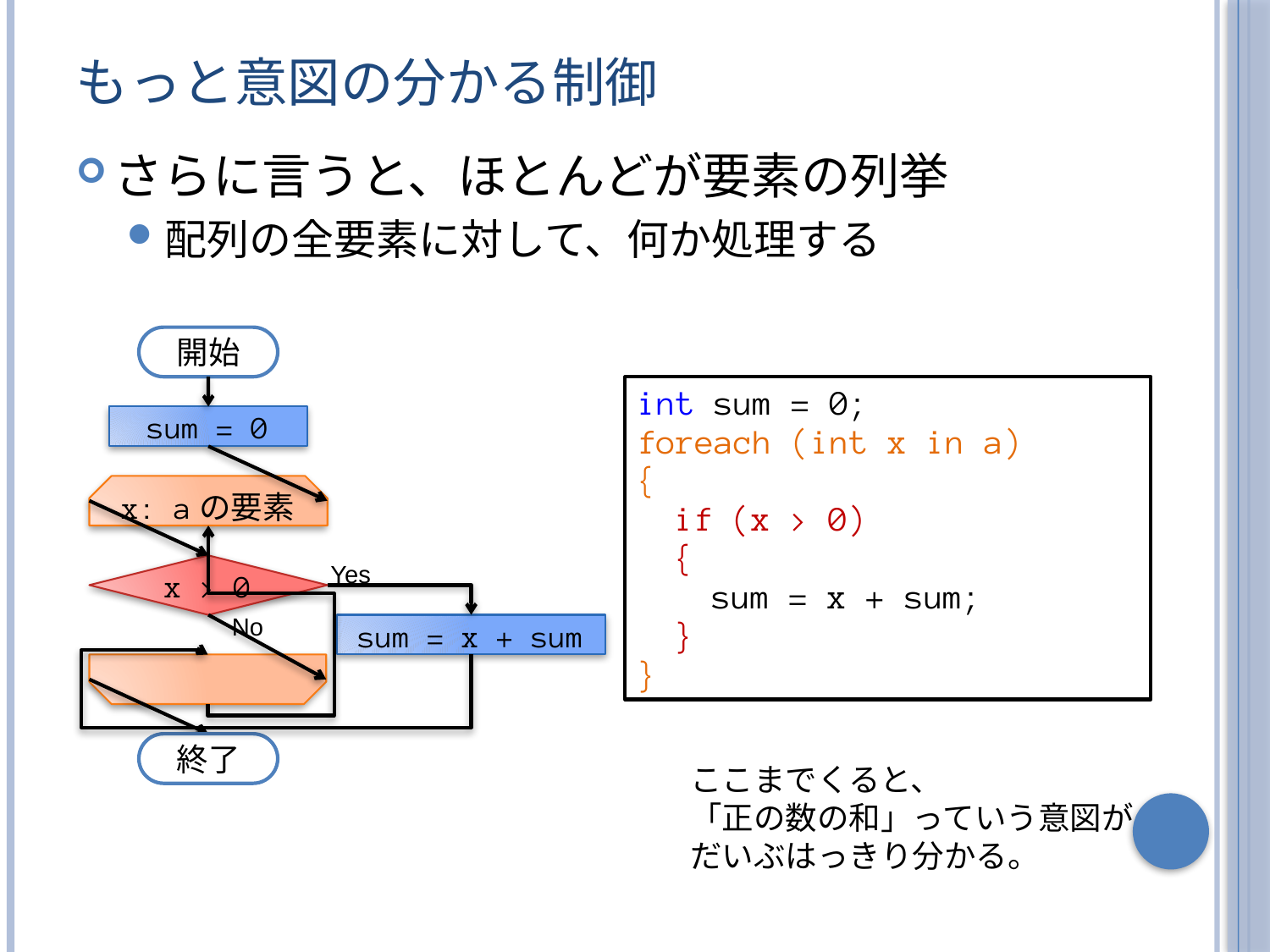

# もっと意図の分かる制御
さらに言うと、ほとんどが要素の列挙
配列の全要素に対して、何か処理する
開始
int sum = 0;
foreach (int x in a)
{
	if (x > 0)
	{
		sum = x + sum;
	}
}
sum = 0
x: aの要素
Yes
x > 0
No
sum = x + sum

終了
ここまでくると、
「正の数の和」っていう意図が
だいぶはっきり分かる。